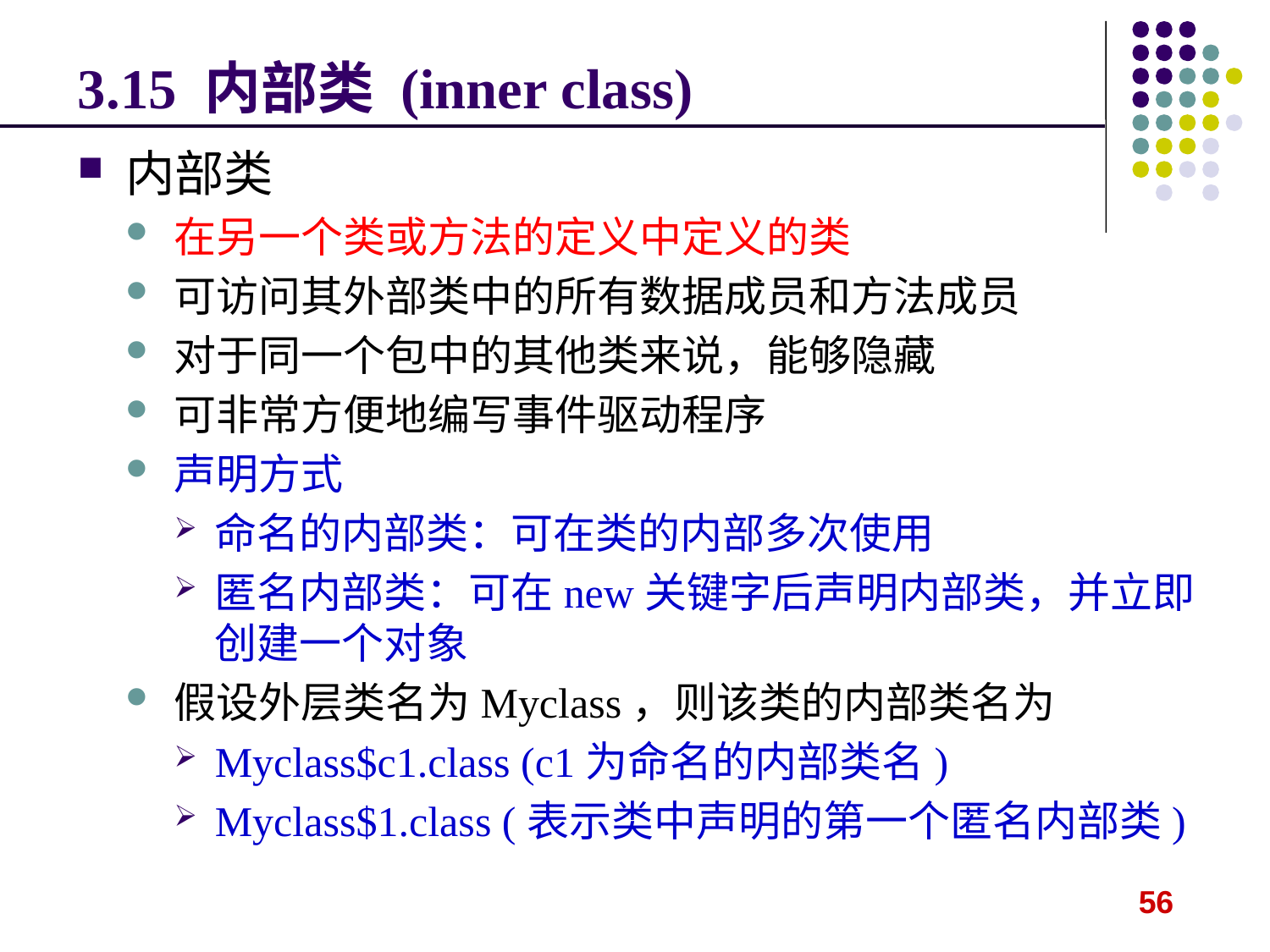

# 3.15 内部类 (inner class)
内部类
在另一个类或方法的定义中定义的类
可访问其外部类中的所有数据成员和方法成员
对于同一个包中的其他类来说，能够隐藏
可非常方便地编写事件驱动程序
声明方式
命名的内部类：可在类的内部多次使用
匿名内部类：可在new关键字后声明内部类，并立即创建一个对象
假设外层类名为Myclass，则该类的内部类名为
Myclass$c1.class (c1为命名的内部类名)
Myclass$1.class (表示类中声明的第一个匿名内部类)